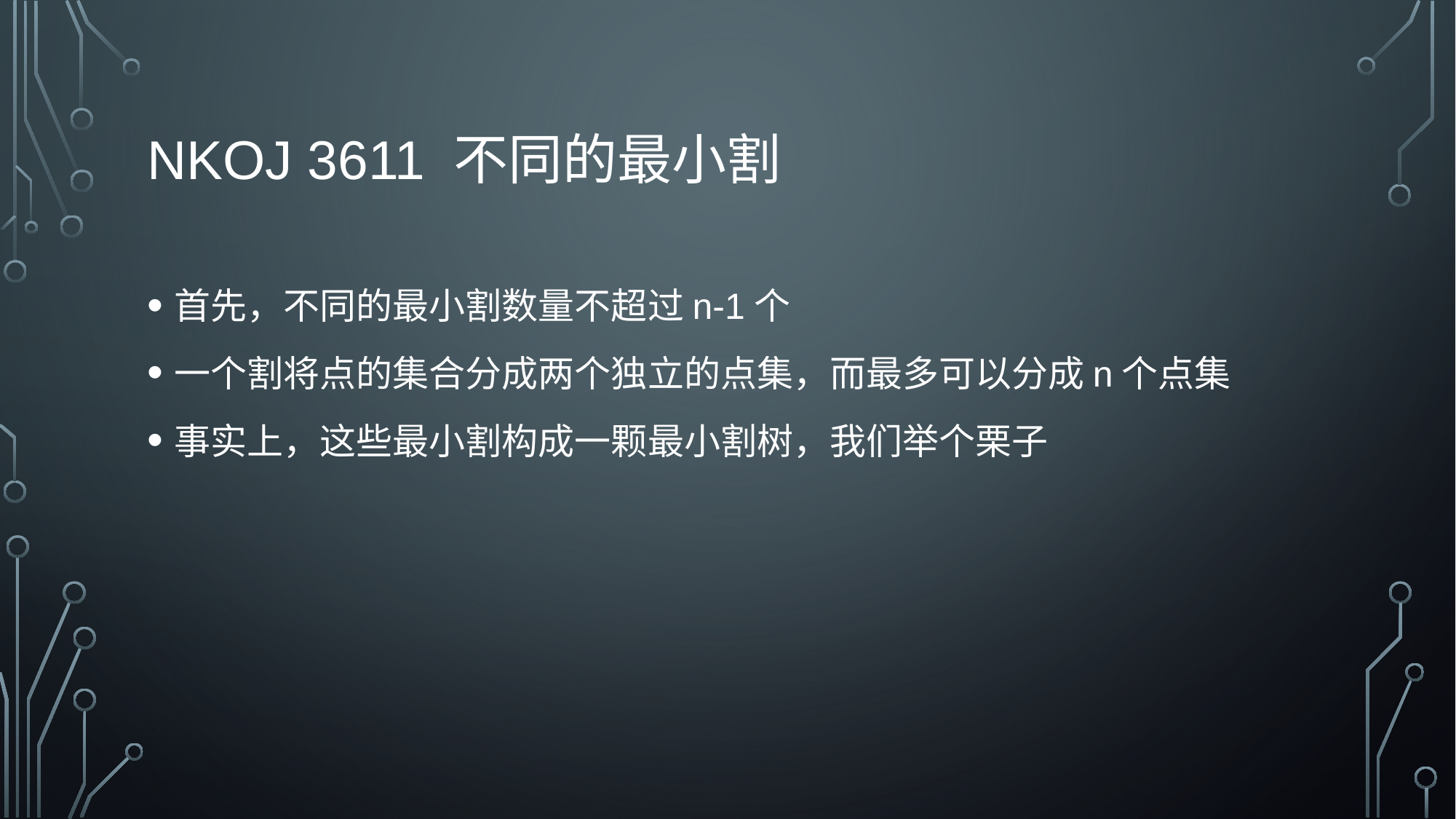

# NKOJ 3611 不同的最小割
首先，不同的最小割数量不超过n-1个
一个割将点的集合分成两个独立的点集，而最多可以分成n个点集
事实上，这些最小割构成一颗最小割树，我们举个栗子